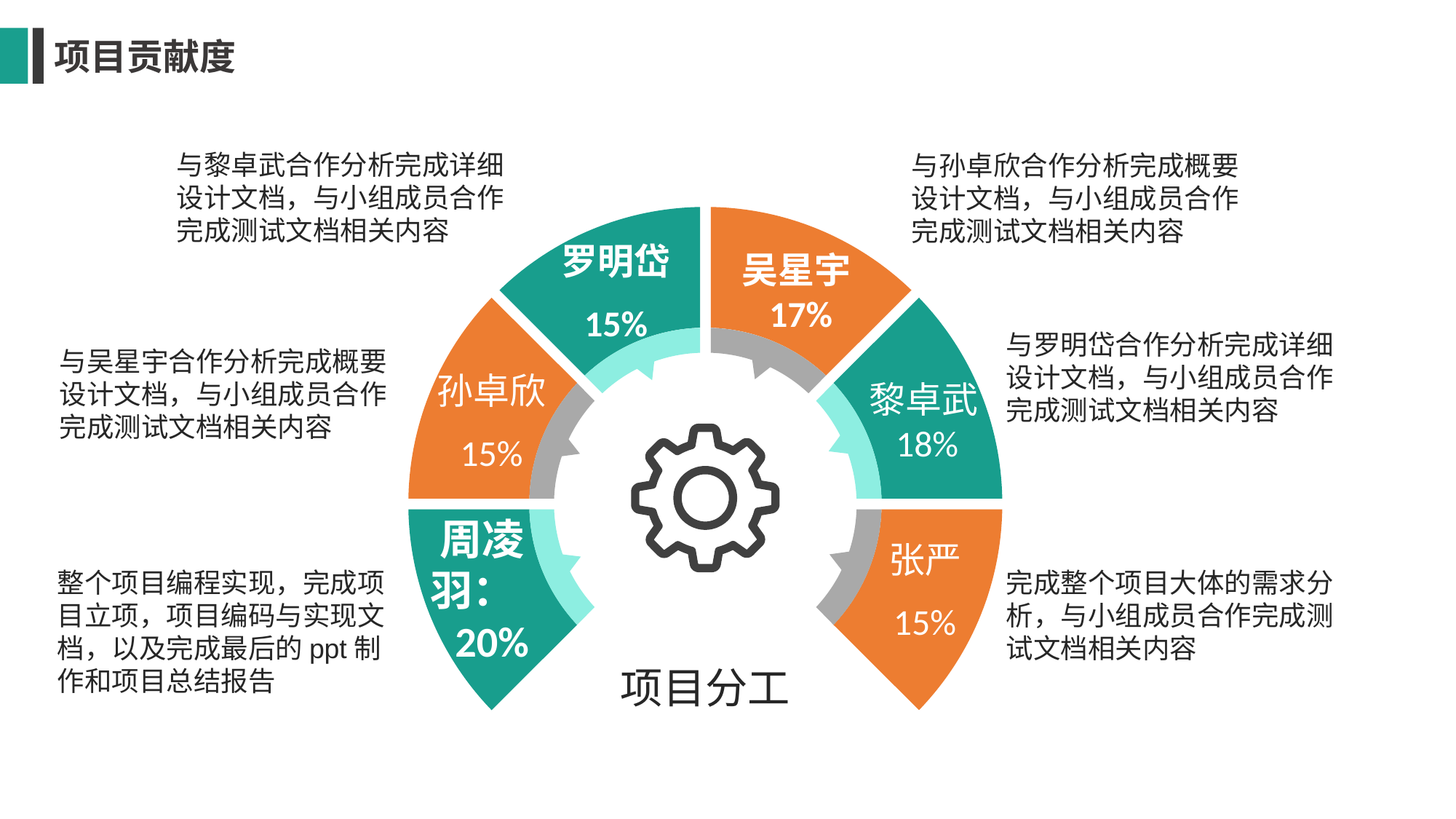

项目贡献度
与黎卓武合作分析完成详细设计文档，与小组成员合作完成测试文档相关内容
与孙卓欣合作分析完成概要设计文档，与小组成员合作完成测试文档相关内容

罗明岱
15%
吴星宇17%

与罗明岱合作分析完成详细设计文档，与小组成员合作完成测试文档相关内容

与吴星宇合作分析完成概要设计文档，与小组成员合作完成测试文档相关内容
孙卓欣
15%
黎卓武18%

周凌羽：    20%
张严
15%
整个项目编程实现，完成项目立项，项目编码与实现文档，以及完成最后的ppt制作和项目总结报告
完成整个项目大体的需求分析，与小组成员合作完成测试文档相关内容

项目分工